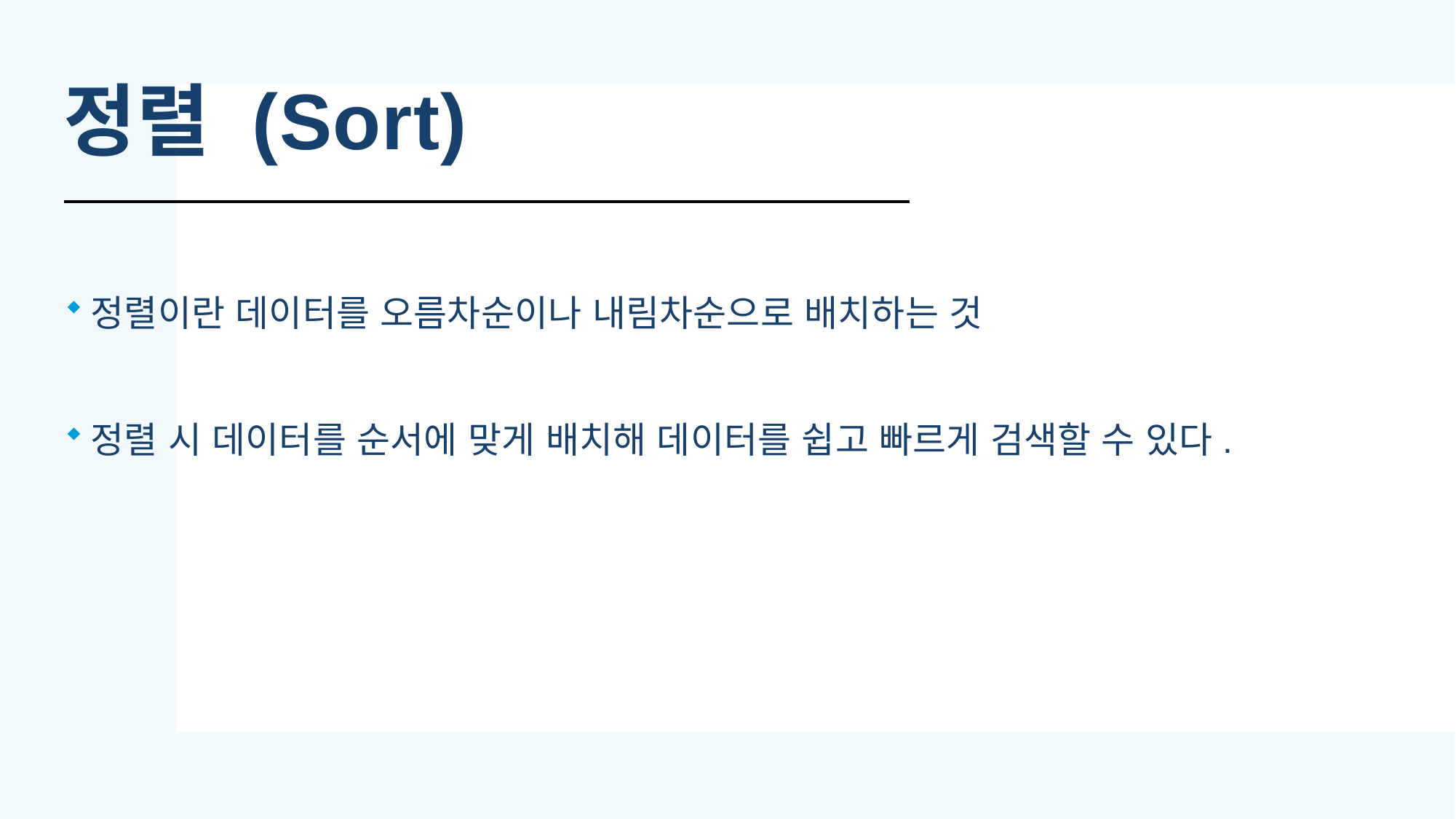

# 정렬 (Sort)
정렬이란 데이터를 오름차순이나 내림차순으로 배치하는 것

정렬 시 데이터를 순서에 맞게 배치해 데이터를 쉽고 빠르게 검색할 수 있다.